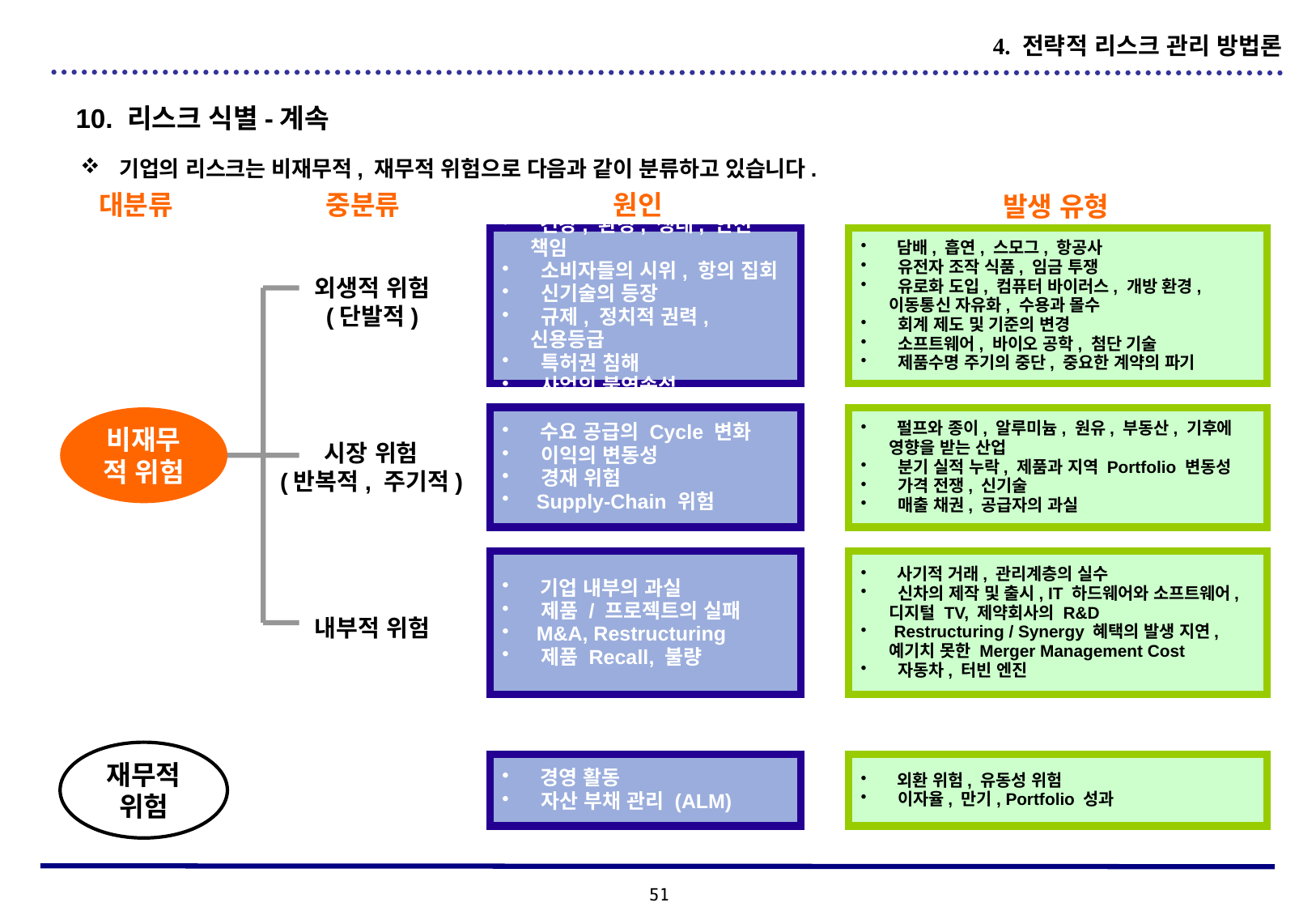

4. 전략적 리스크 관리 방법론
10. 리스크 식별-계속
 기업의 리스크는 비재무적, 재무적 위험으로 다음과 같이 분류하고 있습니다.
대분류
중분류
원인
발생 유형
 건강, 환경, 생태, 안전 책임
 소비자들의 시위, 항의 집회
 신기술의 등장
 규제, 정치적 권력, 신용등급
 특허권 침해
 사업의 불연속성
 담배, 흡연, 스모그, 항공사
 유전자 조작 식품, 임금 투쟁
 유로화 도입, 컴퓨터 바이러스, 개방 환경, 이동통신 자유화, 수용과 몰수
 회계 제도 및 기준의 변경
 소프트웨어, 바이오 공학, 첨단 기술
 제품수명 주기의 중단, 중요한 계약의 파기
외생적 위험
(단발적)

비재무적 위험
 수요 공급의 Cycle 변화
 이익의 변동성
 경재 위험
 Supply-Chain 위험
 펄프와 종이, 알루미늄, 원유, 부동산, 기후에 영향을 받는 산업
 분기 실적 누락, 제품과 지역 Portfolio 변동성
 가격 전쟁, 신기술
 매출 채권, 공급자의 과실
시장 위험
(반복적, 주기적)

 기업 내부의 과실
 제품 / 프로젝트의 실패
 M&A, Restructuring
 제품 Recall, 불량
 사기적 거래, 관리계층의 실수
 신차의 제작 및 출시, IT 하드웨어와 소프트웨어, 디지털 TV, 제약회사의 R&D
 Restructuring / Synergy 혜택의 발생 지연, 예기치 못한 Merger Management Cost
 자동차, 터빈 엔진
내부적 위험

재무적 위험
 경영 활동
 자산 부채 관리 (ALM)
 외환 위험, 유동성 위험
 이자율, 만기, Portfolio 성과